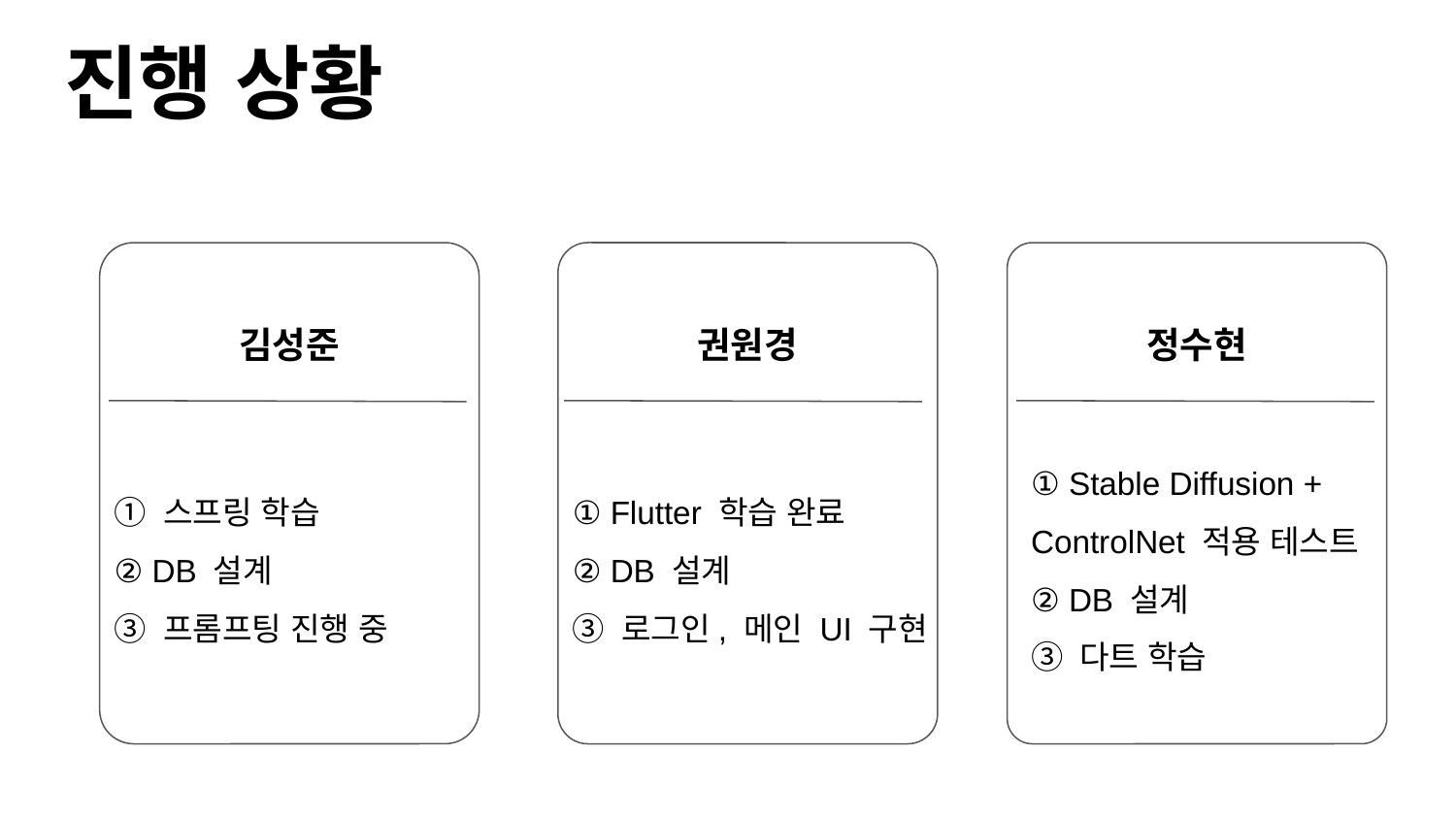

# 진행 상황

김성준
권원경
정수현
① Stable Diffusion + ControlNet 적용 테스트
② DB 설계
③ 다트 학습
① 스프링 학습
② DB 설계
③ 프롬프팅 진행 중
① Flutter 학습 완료
② DB 설계
③ 로그인, 메인 UI 구현